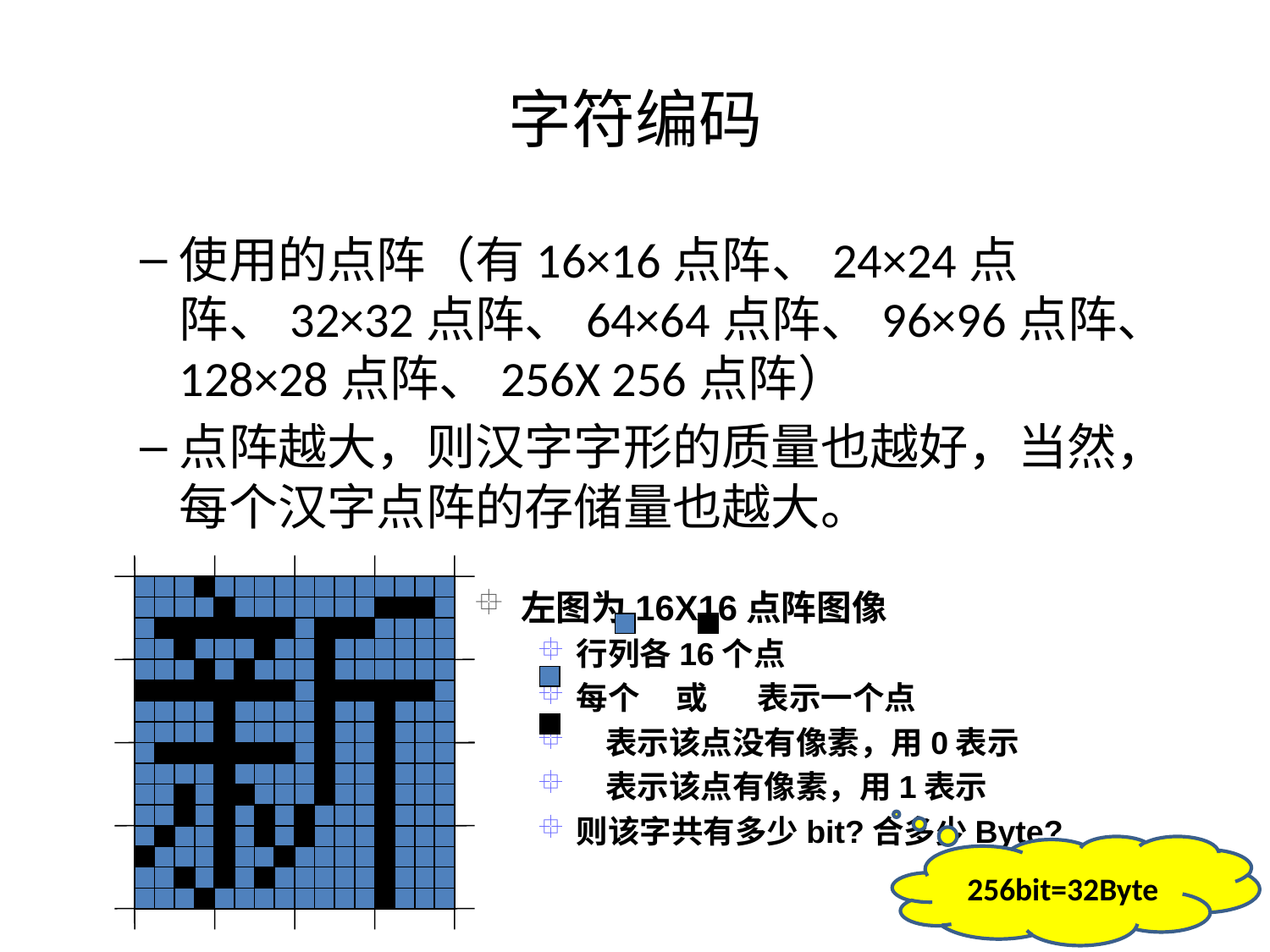

# 字符编码
使用的点阵（有16×16点阵、24×24点阵、32×32点阵、64×64点阵、96×96点阵、128×28点阵、256X 256点阵）
点阵越大，则汉字字形的质量也越好，当然，每个汉字点阵的存储量也越大。

左图为16X16点阵图像
行列各16个点
每个     或       表示一个点
   表示该点没有像素，用0表示
   表示该点有像素，用1表示
则该字共有多少bit?合多少Byte?

256bit=32Byte